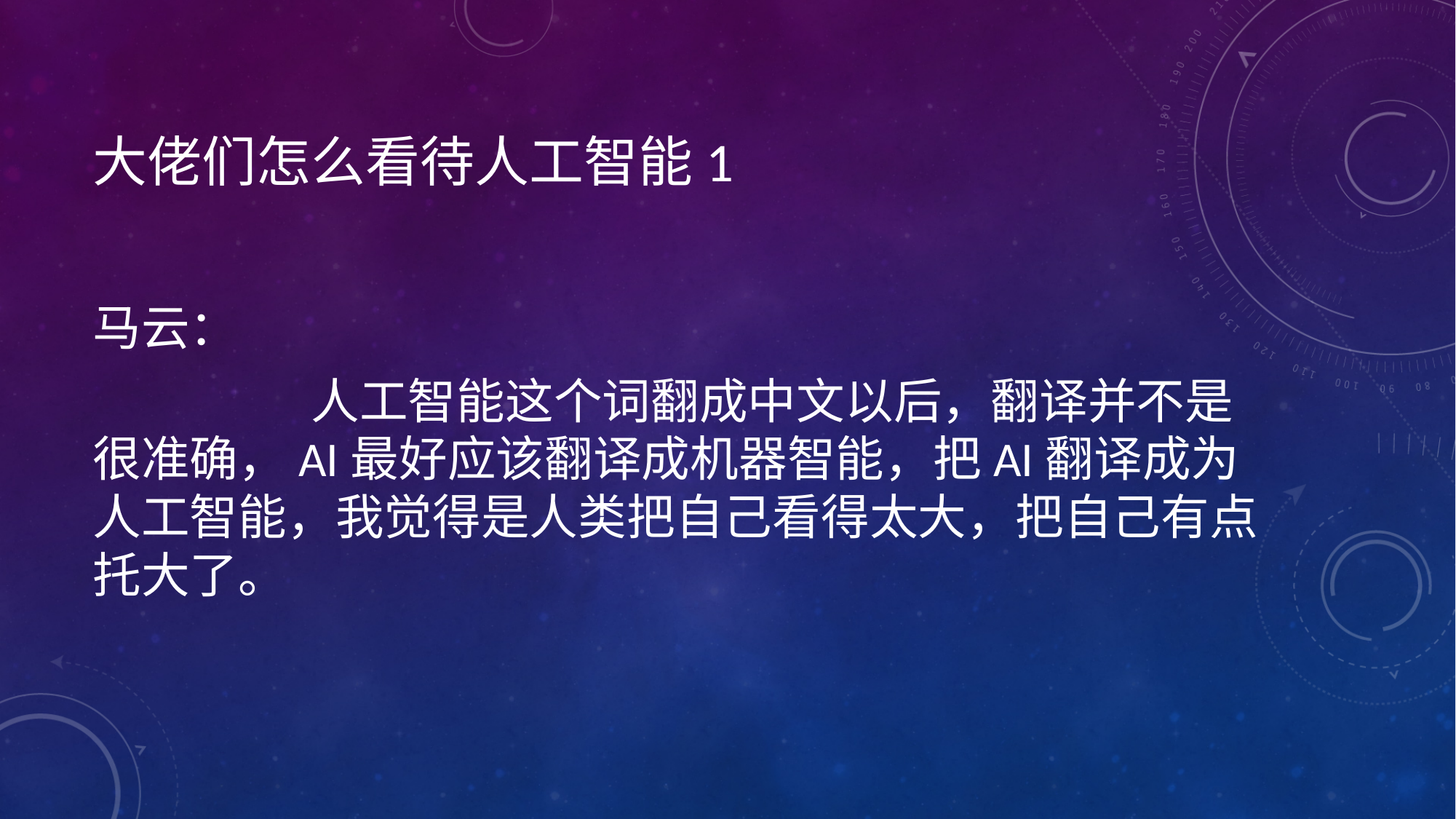

# 大佬们怎么看待人工智能1
马云：
		人工智能这个词翻成中文以后，翻译并不是很准确，AI最好应该翻译成机器智能，把AI翻译成为人工智能，我觉得是人类把自己看得太大，把自己有点托大了。